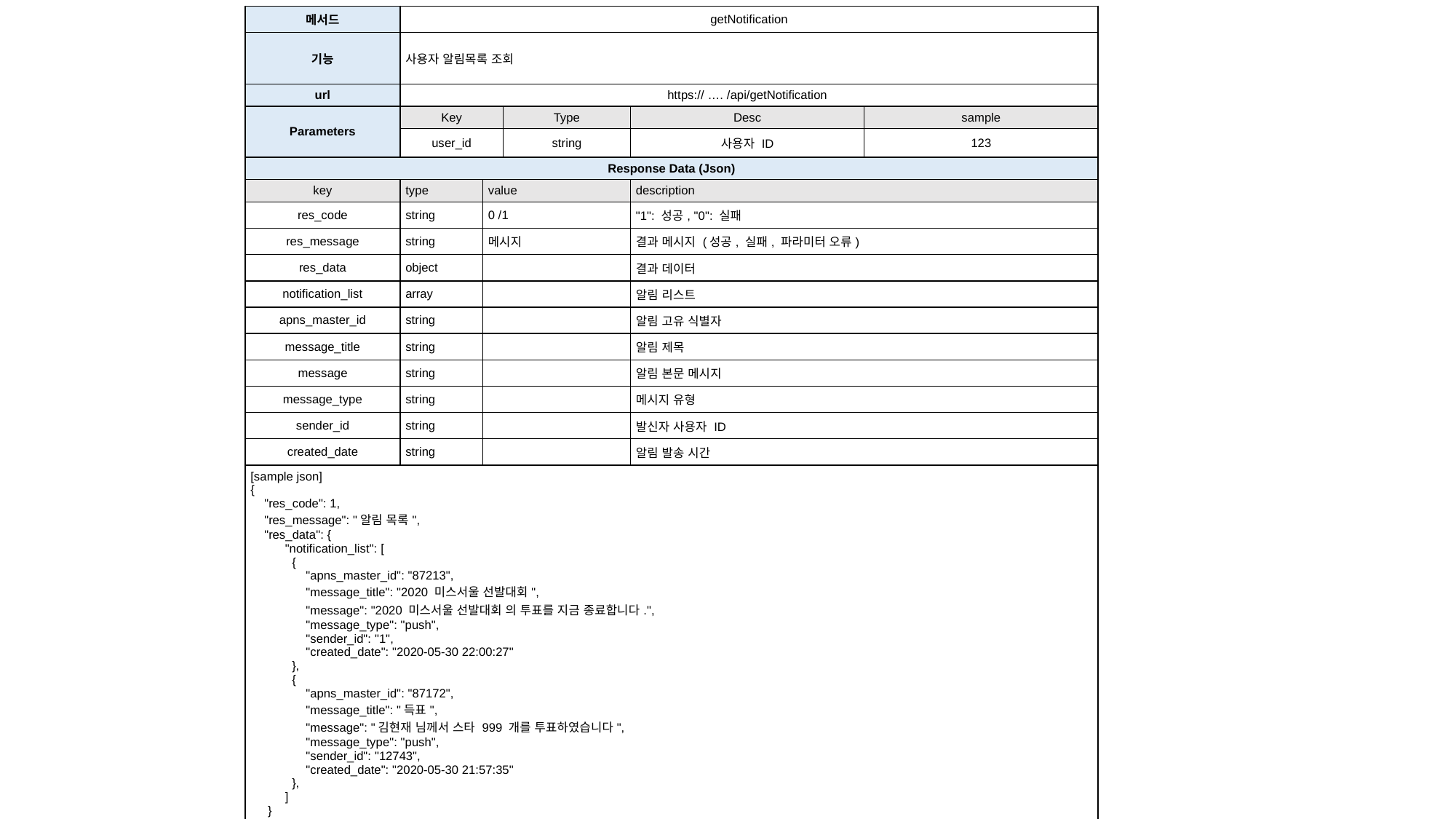

| 메서드 | getNotification |  |  |  |  |
| --- | --- | --- | --- | --- | --- |
| 기능 | 사용자 알림목록 조회 |  |  |  |  |
| url | https:// …. /api/getNotification |  |  |  |  |
| Parameters | Key | type | Type | Desc | sample |
|  | user\_id | String | string | 사용자 ID | 123 |
| Response Data (Json) |  |  |  |  |  |
| key | type | value |  | description |  |
| res\_code | string | 0 /1 |  | "1": 성공, "0": 실패 |  |
| res\_message | string | 메시지 |  | 결과 메시지 (성공, 실패, 파라미터 오류) |  |
| res\_data | object |  |  | 결과 데이터 |  |
| notification\_list | array |  |  | 알림 리스트 |  |
| apns\_master\_id | string |  |  | 알림 고유 식별자 |  |
| message\_title | string |  |  | 알림 제목 |  |
| message | string |  |  | 알림 본문 메시지 |  |
| message\_type | string |  |  | 메시지 유형 |  |
| sender\_id | string |  |  | 발신자 사용자 ID |  |
| created\_date | string |  |  | 알림 발송 시간 |  |
| [sample json] {     "res\_code": 1,     "res\_message": "알림 목록",     "res\_data": {       "notification\_list": [ {                 "apns\_master\_id": "87213",                 "message\_title": "2020 미스서울 선발대회",                 "message": "2020 미스서울 선발대회 의 투표를 지금 종료합니다.",                 "message\_type": "push",                 "sender\_id": "1",                 "created\_date": "2020-05-30 22:00:27"             },             {                 "apns\_master\_id": "87172",                 "message\_title": "득표",                 "message": "김현재 님께서 스타 999 개를 투표하였습니다",                 "message\_type": "push",                 "sender\_id": "12743",                 "created\_date": "2020-05-30 21:57:35"             }, ] } } |  |  |  |  |  |